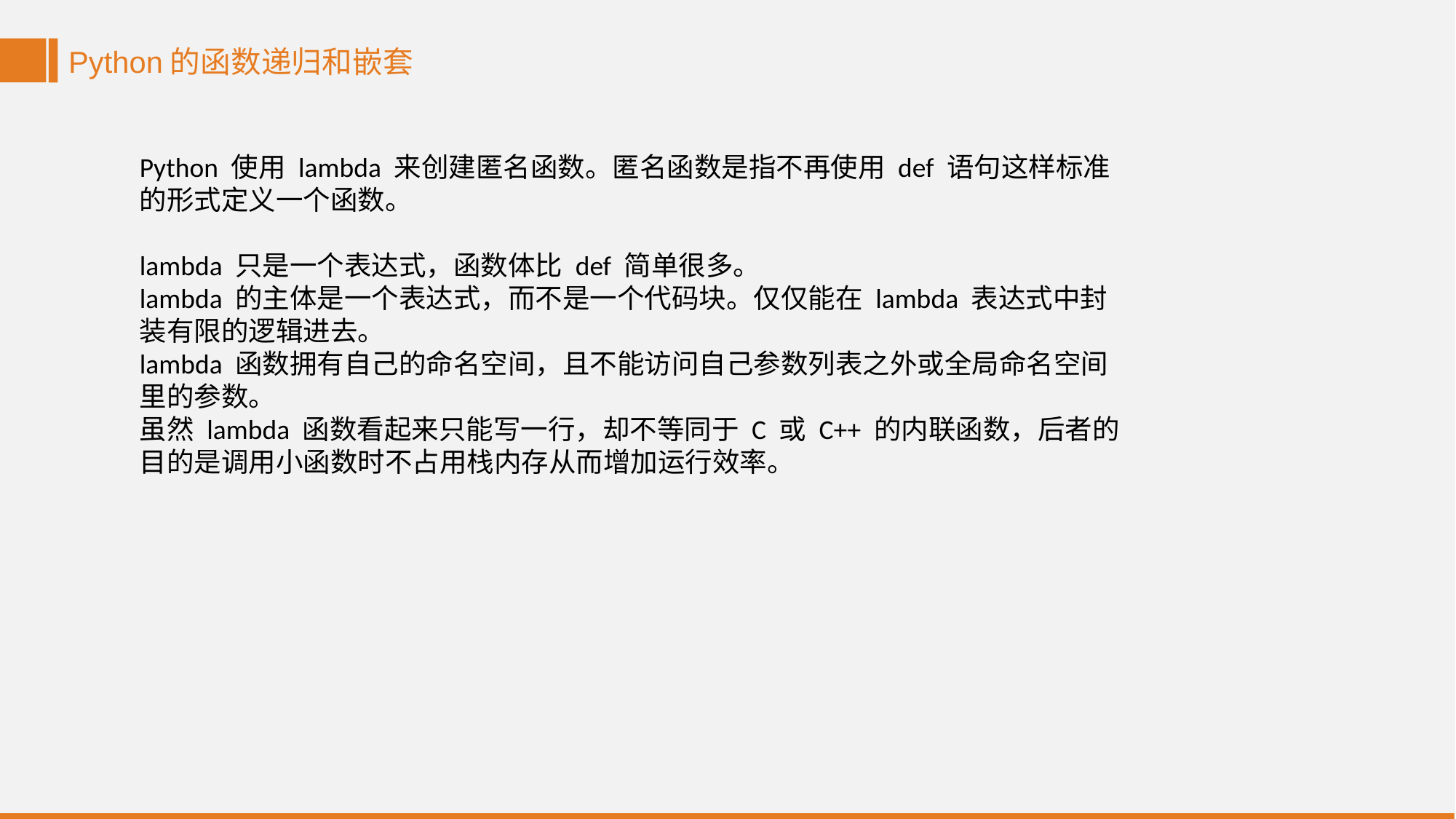

Python的函数递归和嵌套

Python 使用 lambda 来创建匿名函数。匿名函数是指不再使用 def 语句这样标准的形式定义一个函数。

lambda 只是一个表达式，函数体比 def 简单很多。
lambda 的主体是一个表达式，而不是一个代码块。仅仅能在 lambda 表达式中封装有限的逻辑进去。
lambda 函数拥有自己的命名空间，且不能访问自己参数列表之外或全局命名空间里的参数。
虽然 lambda 函数看起来只能写一行，却不等同于 C 或 C++ 的内联函数，后者的目的是调用小函数时不占用栈内存从而增加运行效率。